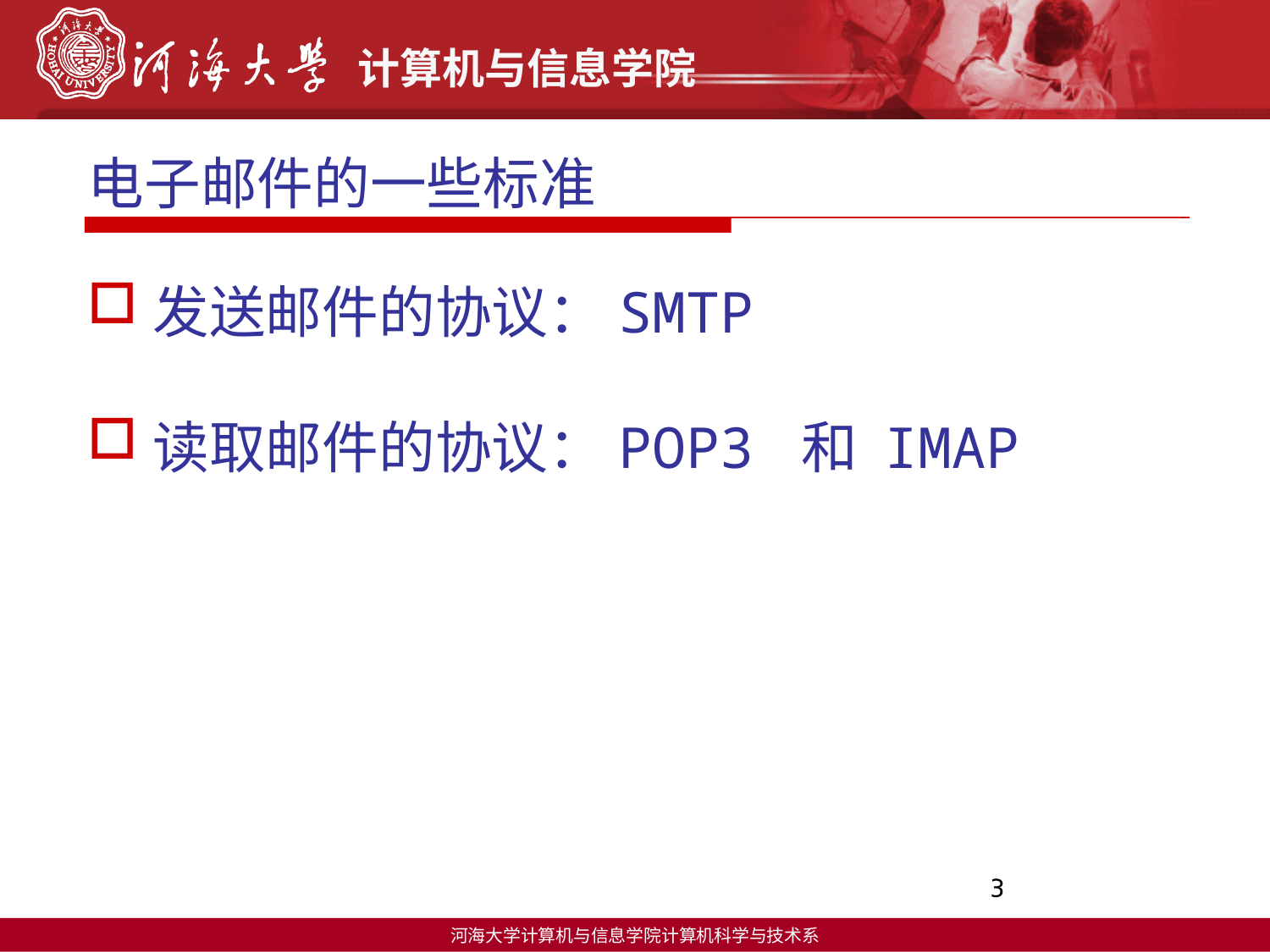

# 电子邮件的一些标准
发送邮件的协议：SMTP

读取邮件的协议：POP3 和 IMAP
3